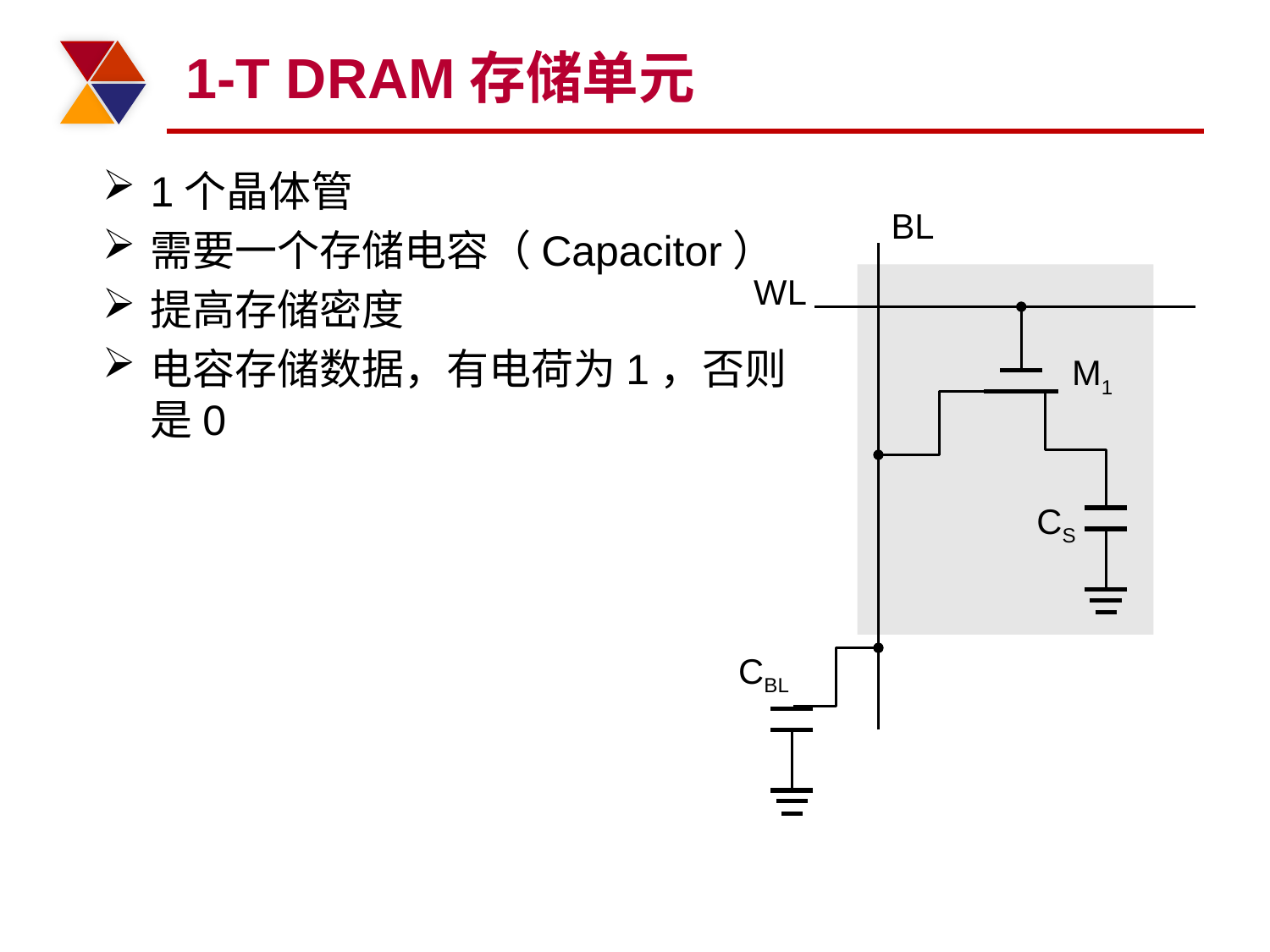

# 1-T DRAM存储单元
1个晶体管
需要一个存储电容（Capacitor）
提高存储密度
电容存储数据，有电荷为1，否则是0

BL
WL

M1
CS
CBL